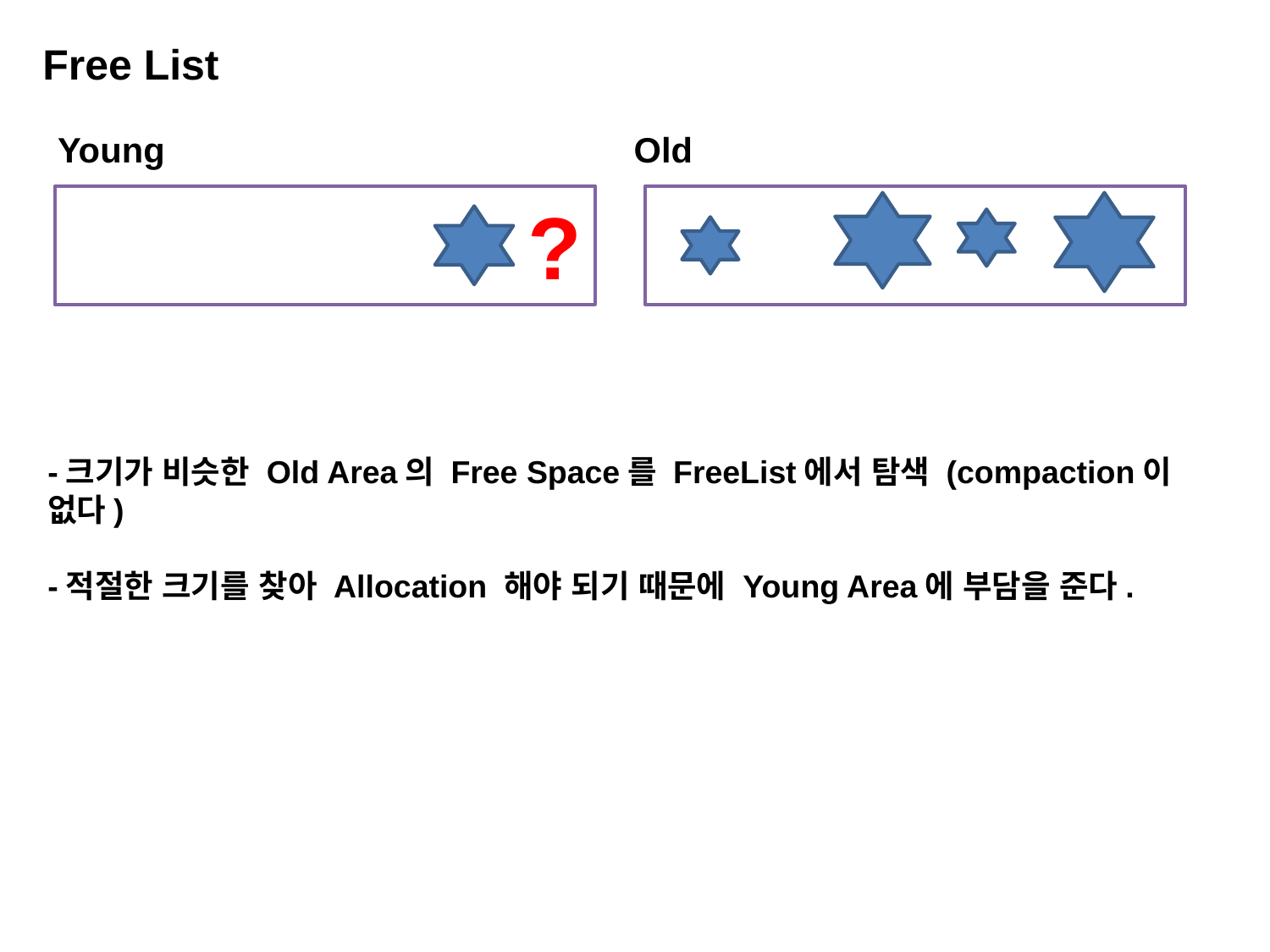

Free List
Young				       Old

?

-크기가 비슷한 Old Area의 Free Space를 FreeList에서 탐색 (compaction이 없다)

-적절한 크기를 찾아 Allocation 해야 되기 때문에 Young Area에 부담을 준다.